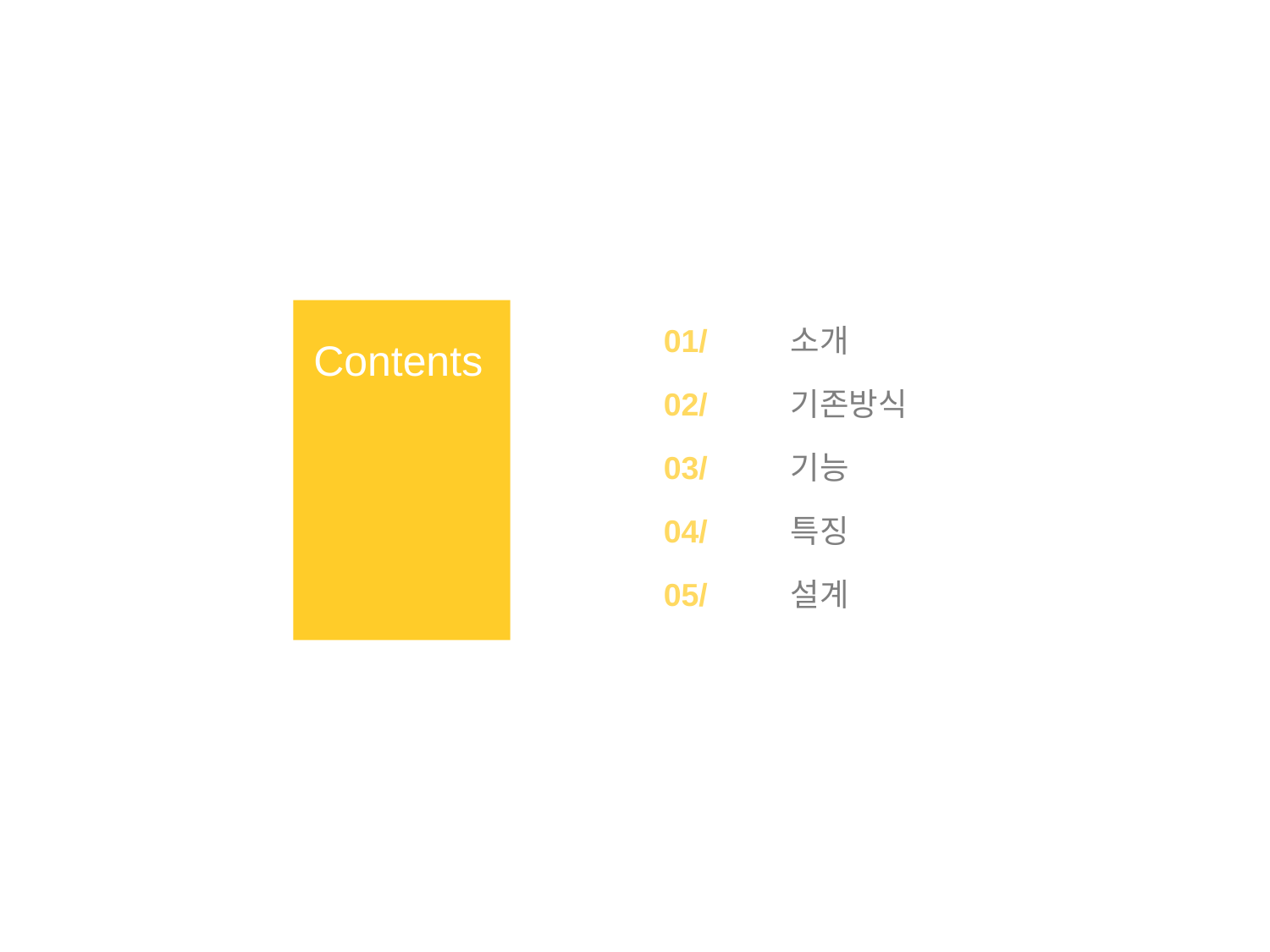

01/ 	소개
Contents
02/ 	기존방식
03/ 	기능
04/ 	특징
05/ 	설계